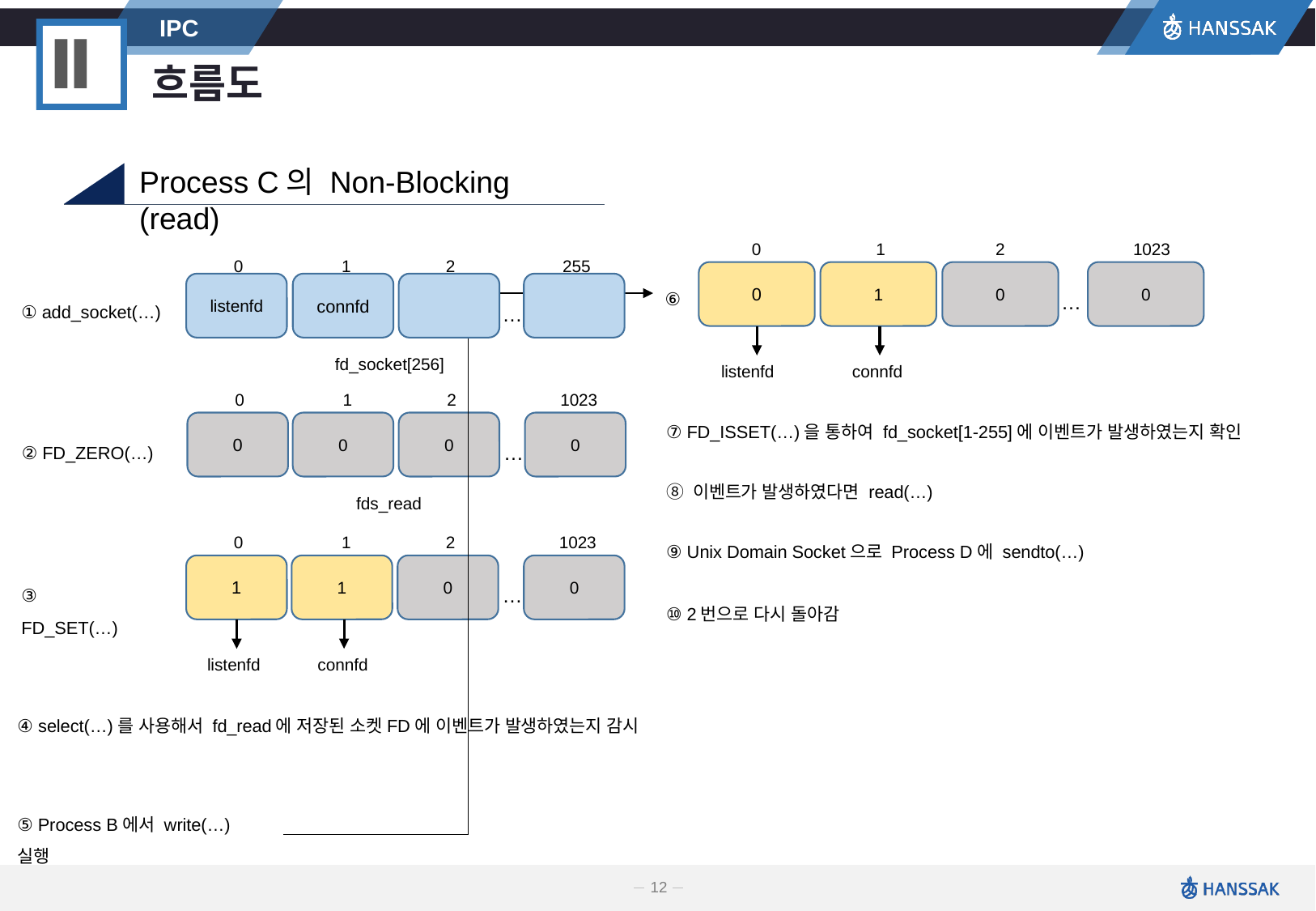

IPC

Ⅱ
흐름도

Process C의 Non-Blocking (read)
0
1
2
1023
0
1
0
0
…
listenfd
connfd
0
1
2
255
listenfd
connfd

…
① add_socket(…)
fd_socket[256]
⑥
0
1
2
1023
0
0
0
0
…
fds_read
② FD_ZERO(…)
⑦ FD_ISSET(…)을 통하여 fd_socket[1-255]에 이벤트가 발생하였는지 확인
⑧ 이벤트가 발생하였다면 read(…)
0
1
2
1023
1
1
0
0
…
listenfd
connfd
③ FD_SET(…)
⑨ Unix Domain Socket으로 Process D에 sendto(…)
⑩ 2번으로 다시 돌아감
④ select(…)를 사용해서 fd_read에 저장된 소켓FD에 이벤트가 발생하였는지 감시
⑤ Process B에서 write(…) 실행